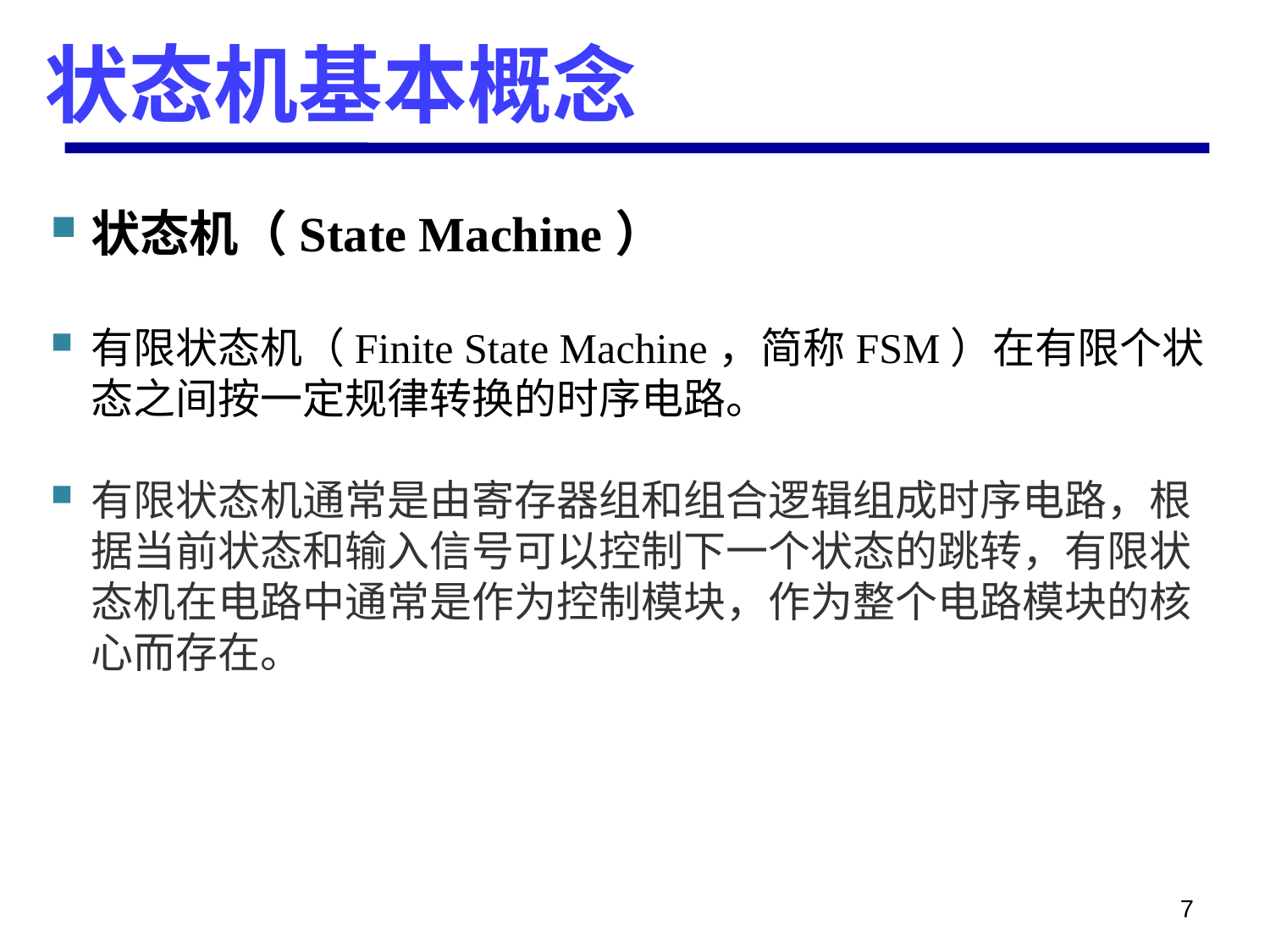

# 状态机基本概念
状态机（State Machine）

有限状态机（Finite State Machine，简称FSM）在有限个状态之间按一定规律转换的时序电路。

有限状态机通常是由寄存器组和组合逻辑组成时序电路，根据当前状态和输入信号可以控制下一个状态的跳转，有限状态机在电路中通常是作为控制模块，作为整个电路模块的核心而存在。

7